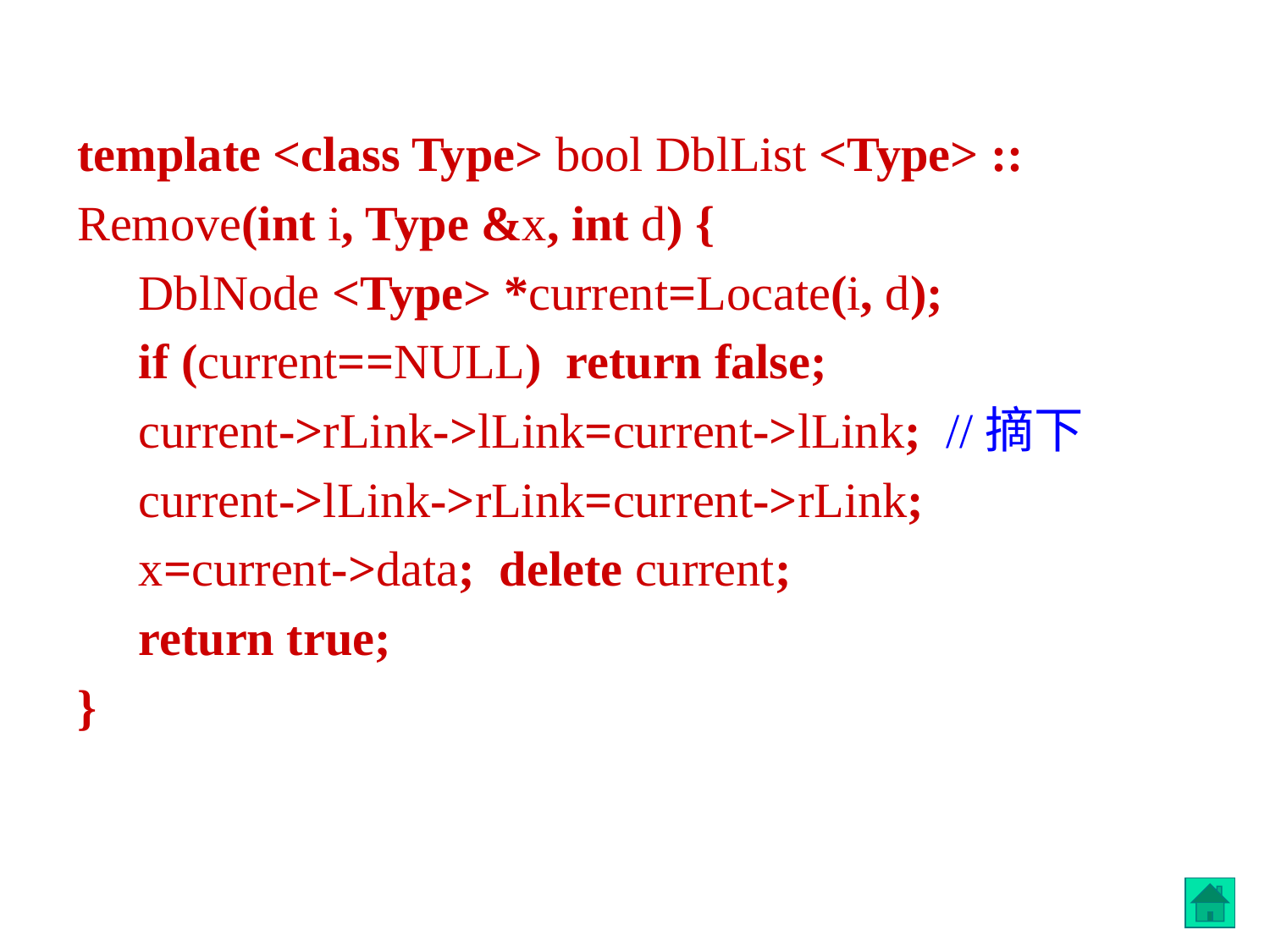

template <class Type> bool DblList <Type> ::
Remove(int i, Type &x, int d) {
     DblNode <Type> *current=Locate(i, d);
     if (current==NULL)  return false;
     current->rLink->lLink=current->lLink;  //摘下
     current->lLink->rLink=current->rLink;
     x=current->data;  delete current;
     return true;
}
192